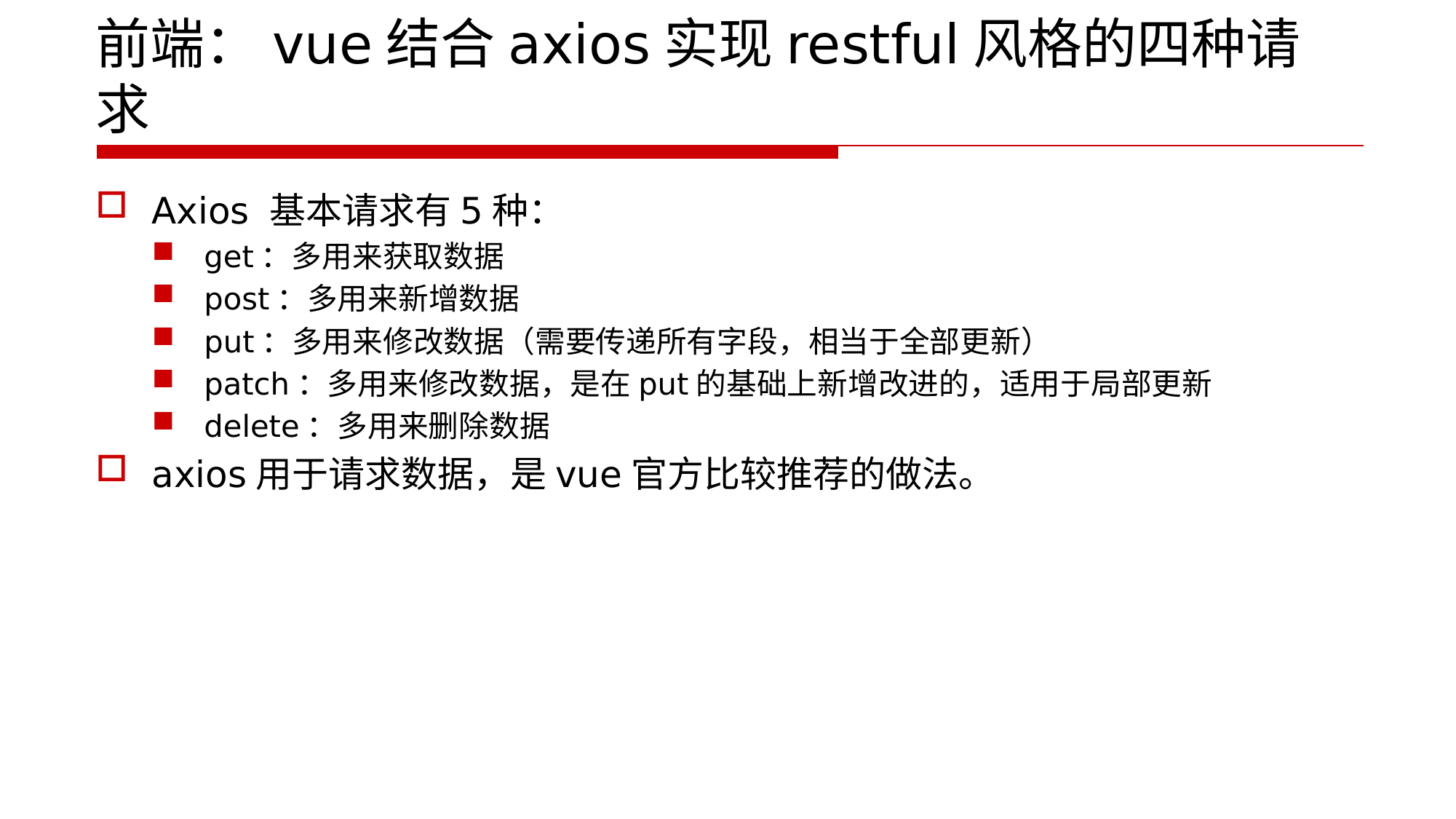

# 前端：vue结合axios实现restful风格的四种请求
Axios 基本请求有5种：
get：多用来获取数据
post：多用来新增数据
put：多用来修改数据（需要传递所有字段，相当于全部更新）
patch：多用来修改数据，是在put的基础上新增改进的，适用于局部更新
delete：多用来删除数据
axios用于请求数据，是vue官方比较推荐的做法。